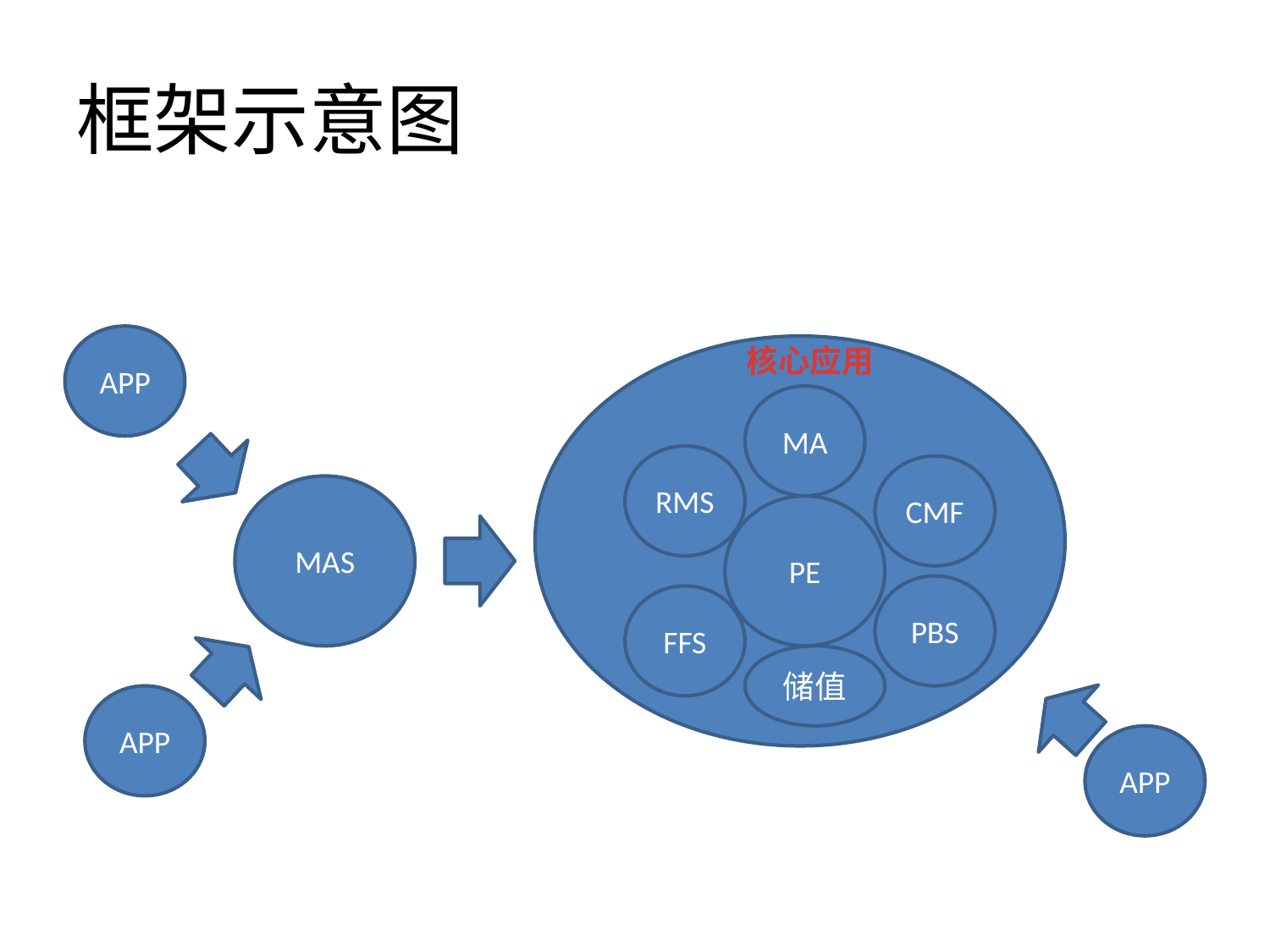

# 框架示意图
APP
核心应用

MA

RMS
CMF
MAS
PE

PBS
FFS

储值

APP
APP